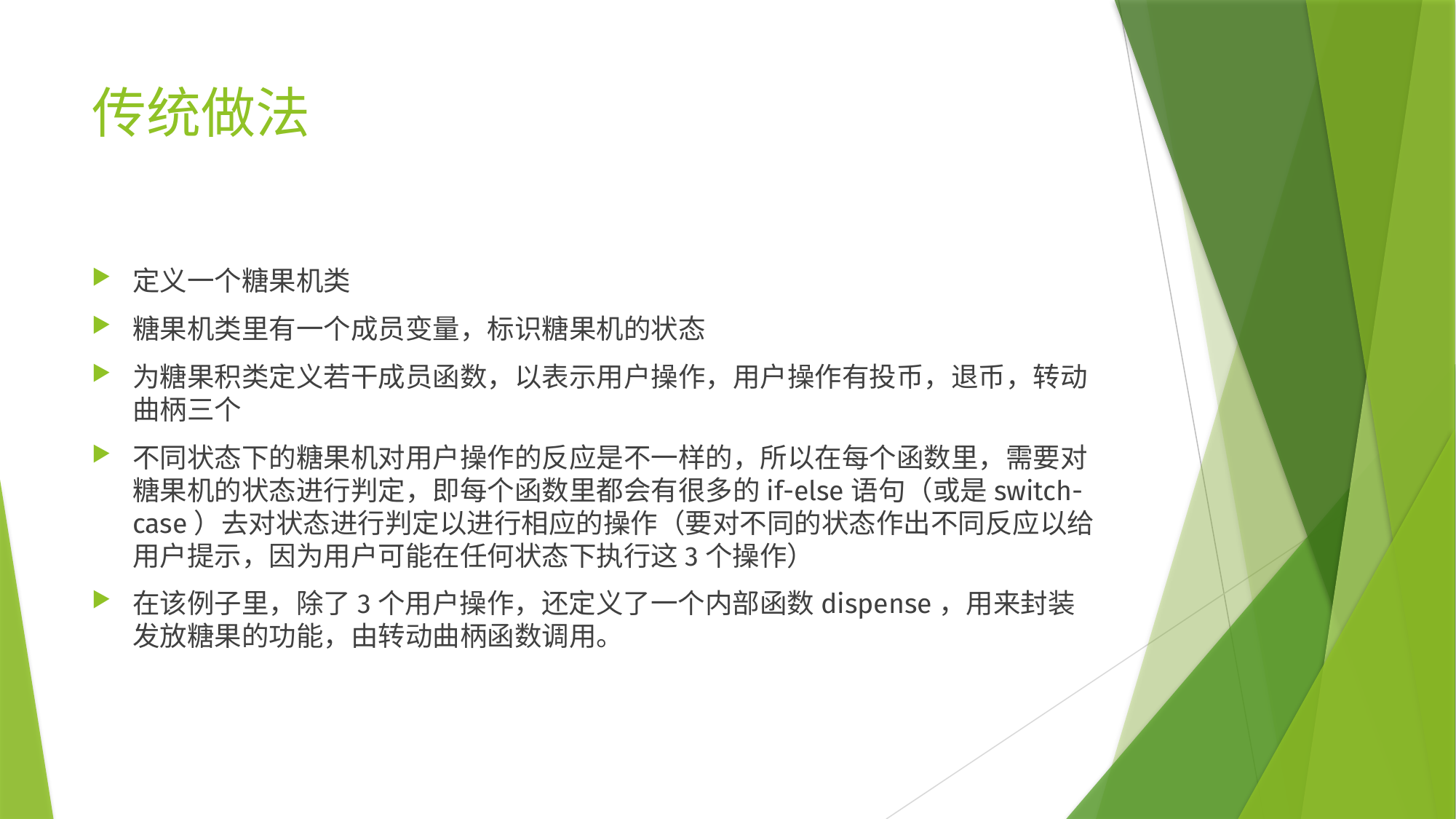

# 传统做法
定义一个糖果机类
糖果机类里有一个成员变量，标识糖果机的状态
为糖果积类定义若干成员函数，以表示用户操作，用户操作有投币，退币，转动曲柄三个
不同状态下的糖果机对用户操作的反应是不一样的，所以在每个函数里，需要对糖果机的状态进行判定，即每个函数里都会有很多的if-else语句（或是switch-case）去对状态进行判定以进行相应的操作（要对不同的状态作出不同反应以给用户提示，因为用户可能在任何状态下执行这3个操作）
在该例子里，除了3个用户操作，还定义了一个内部函数dispense，用来封装发放糖果的功能，由转动曲柄函数调用。